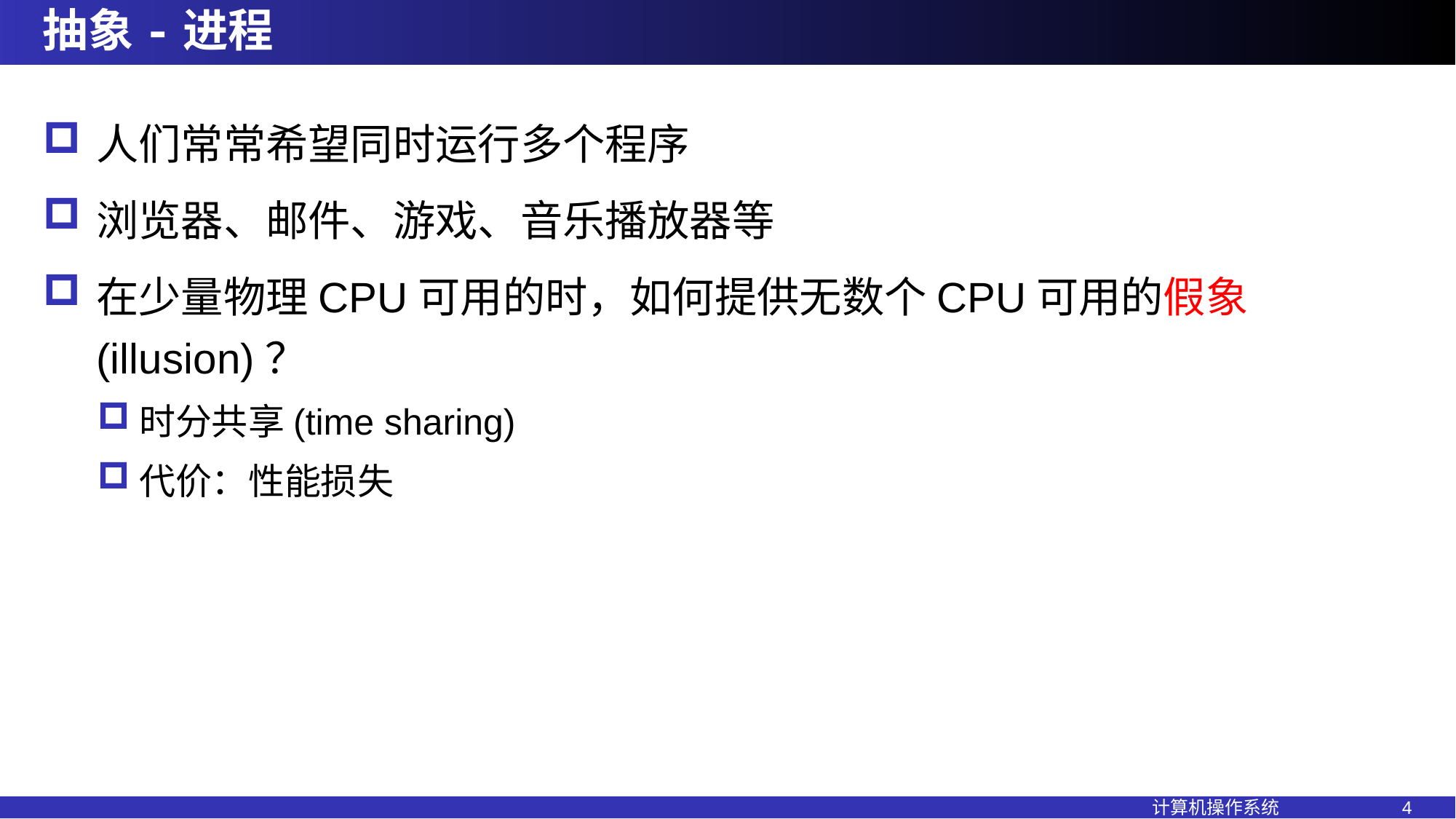

# 抽象-进程
人们常常希望同时运行多个程序
浏览器、邮件、游戏、音乐播放器等
在少量物理CPU可用的时，如何提供无数个CPU可用的假象(illusion)？
时分共享(time sharing)
代价：性能损失

计算机操作系统                     4